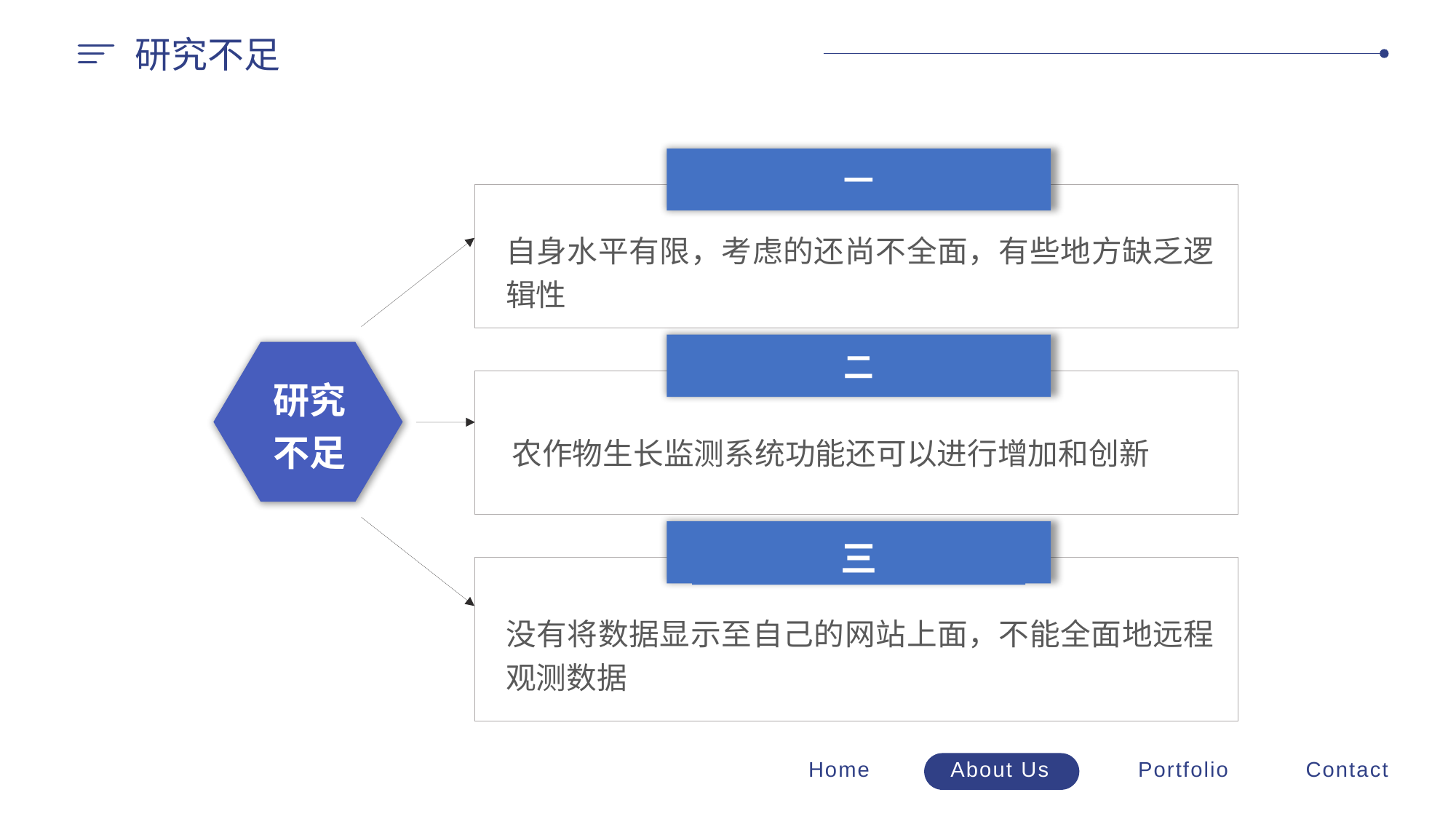

研究不足

一

自身水平有限，考虑的还尚不全面，有些地方缺乏逻辑性

二

农作物生长监测系统功能还可以进行增加和创新

研究
不足

三

没有将数据显示至自己的网站上面，不能全面地远程观测数据
Home
About Us

Portfolio
Contact